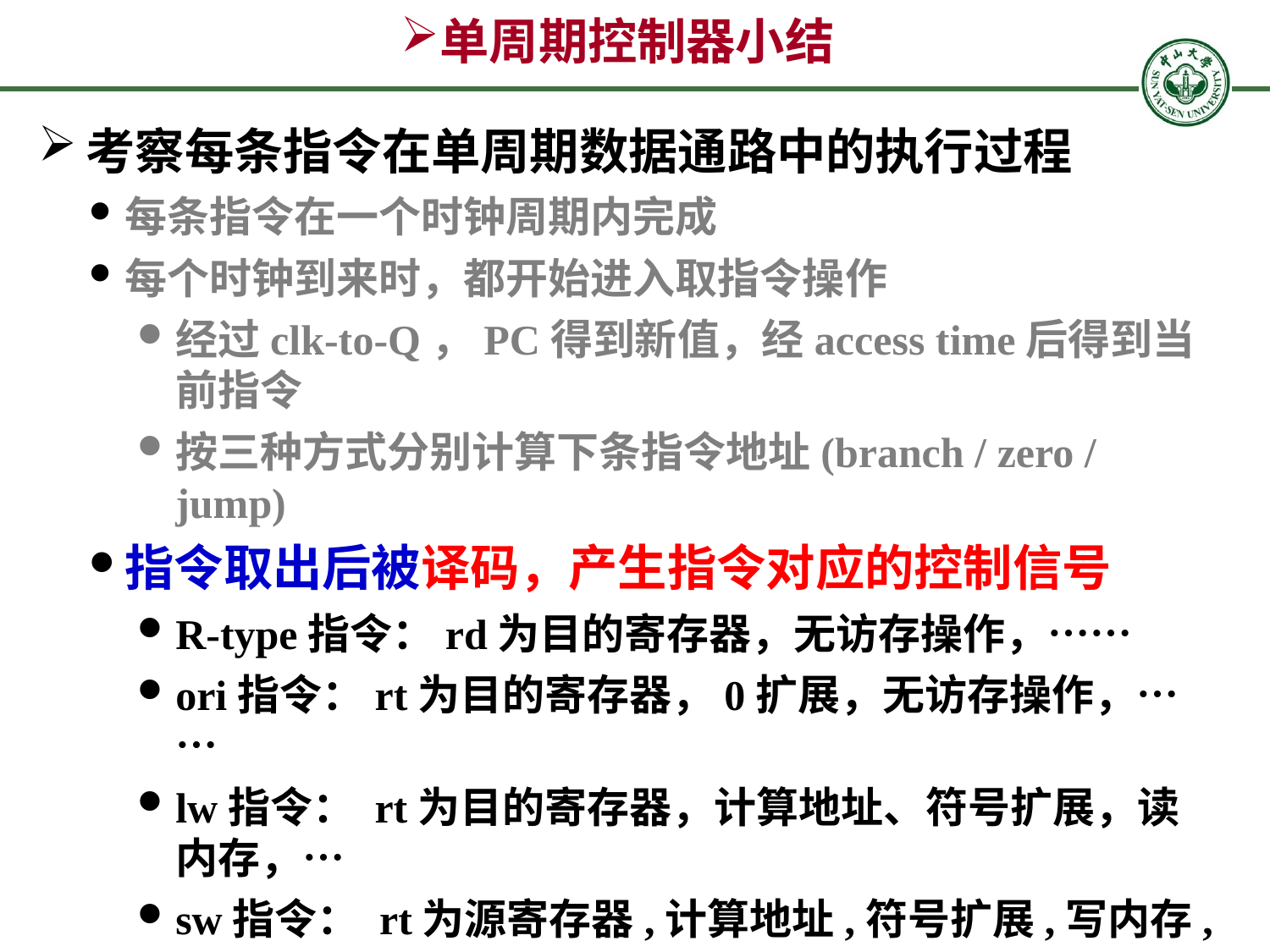

# 单周期控制器小结
考察每条指令在单周期数据通路中的执行过程
每条指令在一个时钟周期内完成
每个时钟到来时，都开始进入取指令操作
经过clk-to-Q，PC得到新值，经access time后得到当前指令
按三种方式分别计算下条指令地址(branch / zero / jump)
指令取出后被译码，产生指令对应的控制信号
R-type指令：rd为目的寄存器，无访存操作，……
ori指令：rt为目的寄存器，0扩展，无访存操作，……
lw指令： rt为目的寄存器，计算地址、符号扩展，读内存，…
sw指令： rt为源寄存器,计算地址,符号扩展,写内存,…